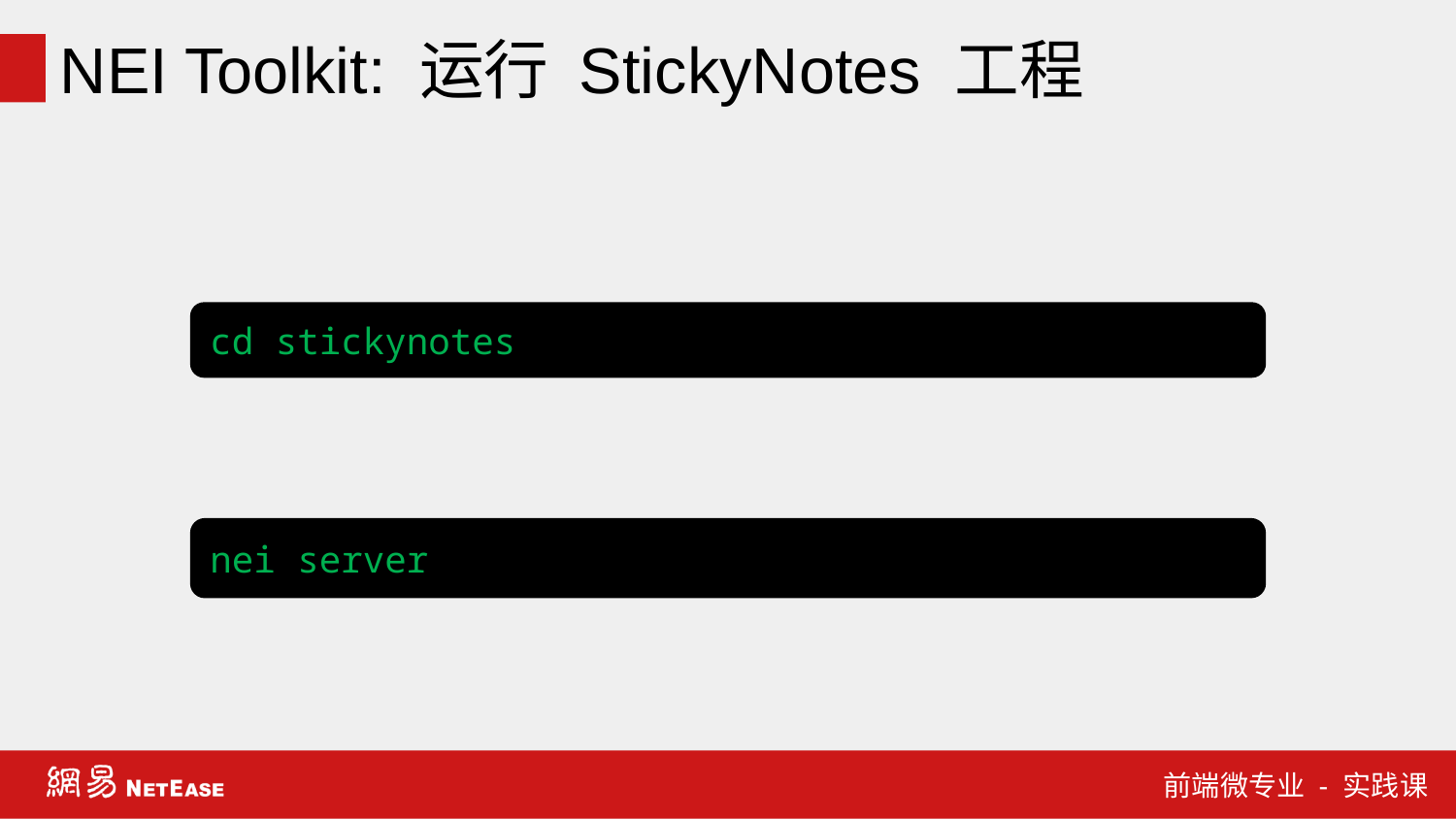

# NEI Toolkit: 运行 StickyNotes 工程
cd stickynotes
nei server
前端微专业 - 实践课